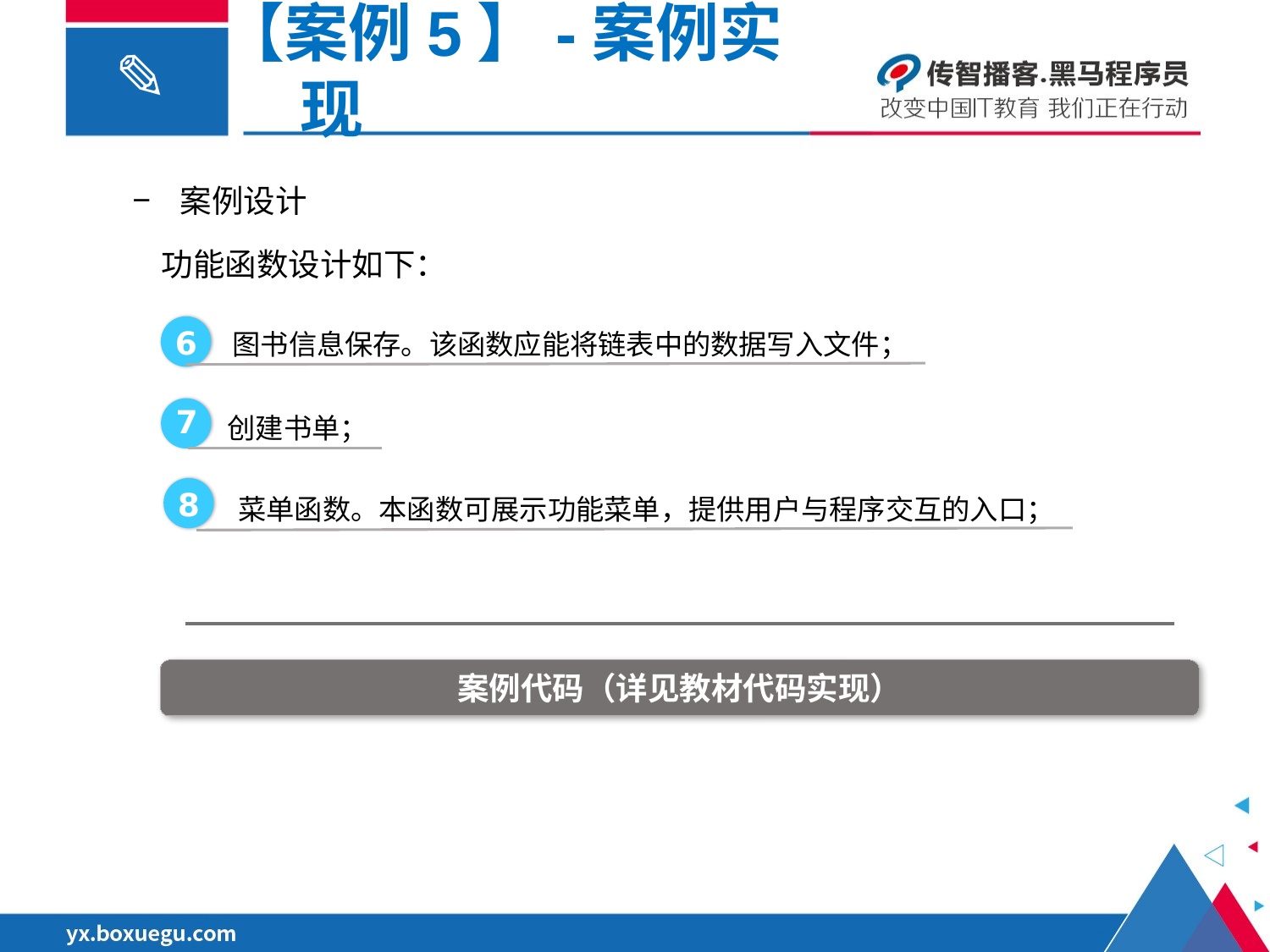

【案例5】-案例实现
案例设计
   功能函数设计如下：
图书信息保存。该函数应能将链表中的数据写入文件；

6
创建书单；
7

菜单函数。本函数可展示功能菜单，提供用户与程序交互的入口；

8
案例代码（详见教材代码实现）